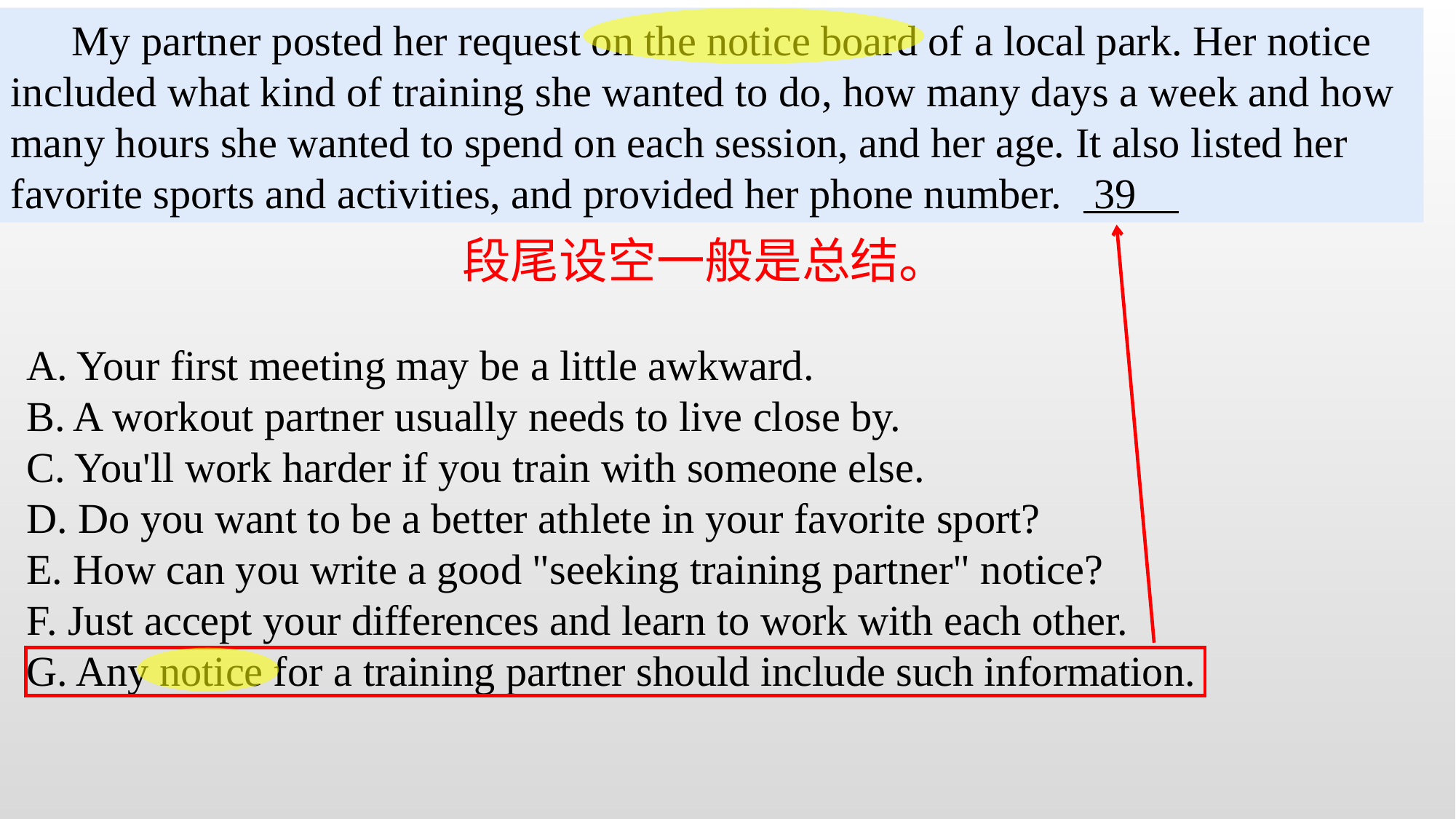

My partner posted her request on the notice board of a local park. Her notice included what kind of training she wanted to do, how many days a week and how many hours she wanted to spend on each session, and her age. It also listed her favorite sports and activities, and provided her phone number.   39

段尾设空一般是总结。
A. Your first meeting may be a little awkward.
B. A workout partner usually needs to live close by.
C. You'll work harder if you train with someone else.
D. Do you want to be a better athlete in your favorite sport?
E. How can you write a good "seeking training partner" notice?
F. Just accept your differences and learn to work with each other.
G. Any notice for a training partner should include such information.